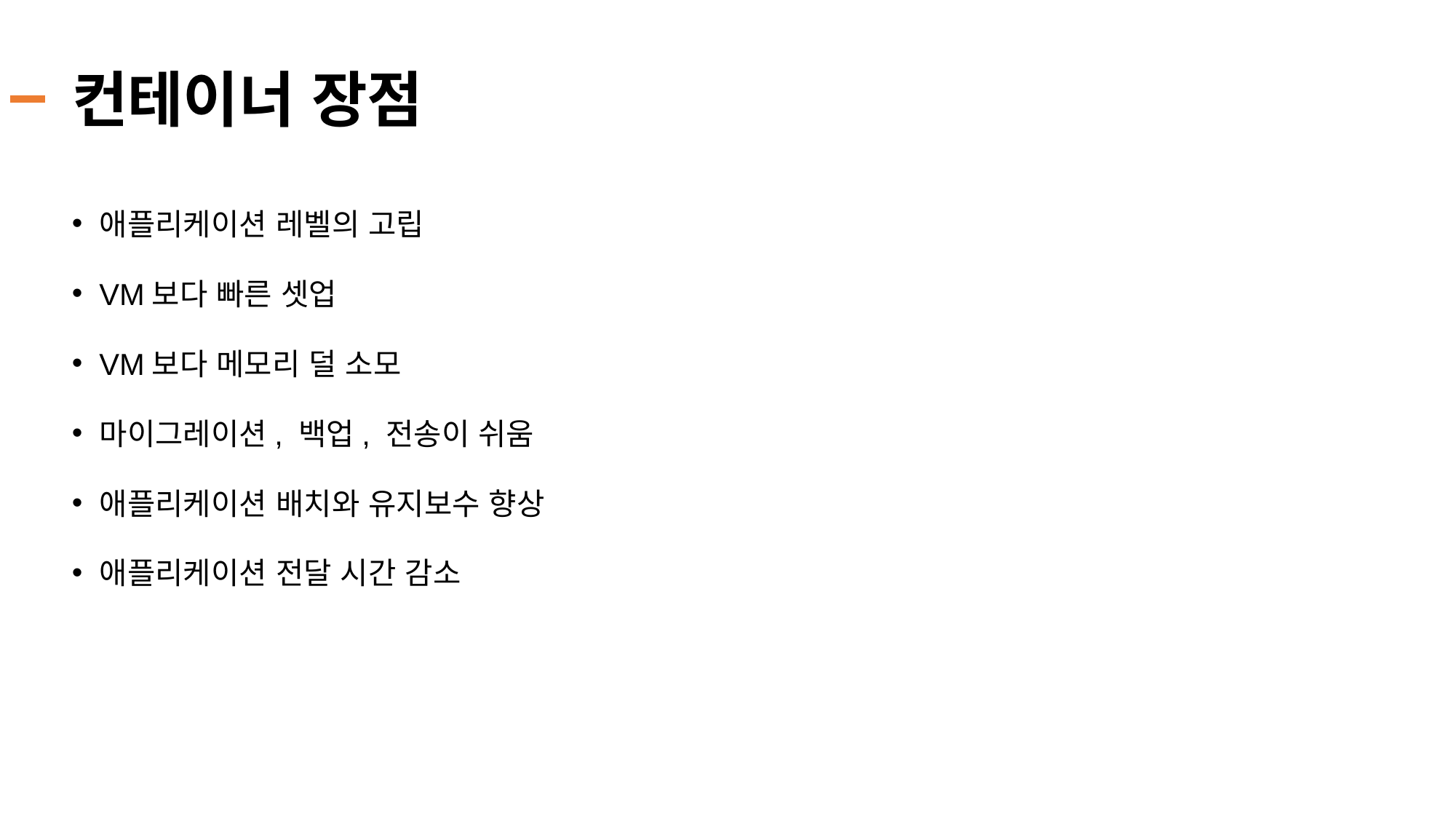

# 컨테이너 장점

애플리케이션 레벨의 고립
VM보다 빠른 셋업
VM보다 메모리 덜 소모
마이그레이션, 백업, 전송이 쉬움
애플리케이션 배치와 유지보수 향상
애플리케이션 전달 시간 감소